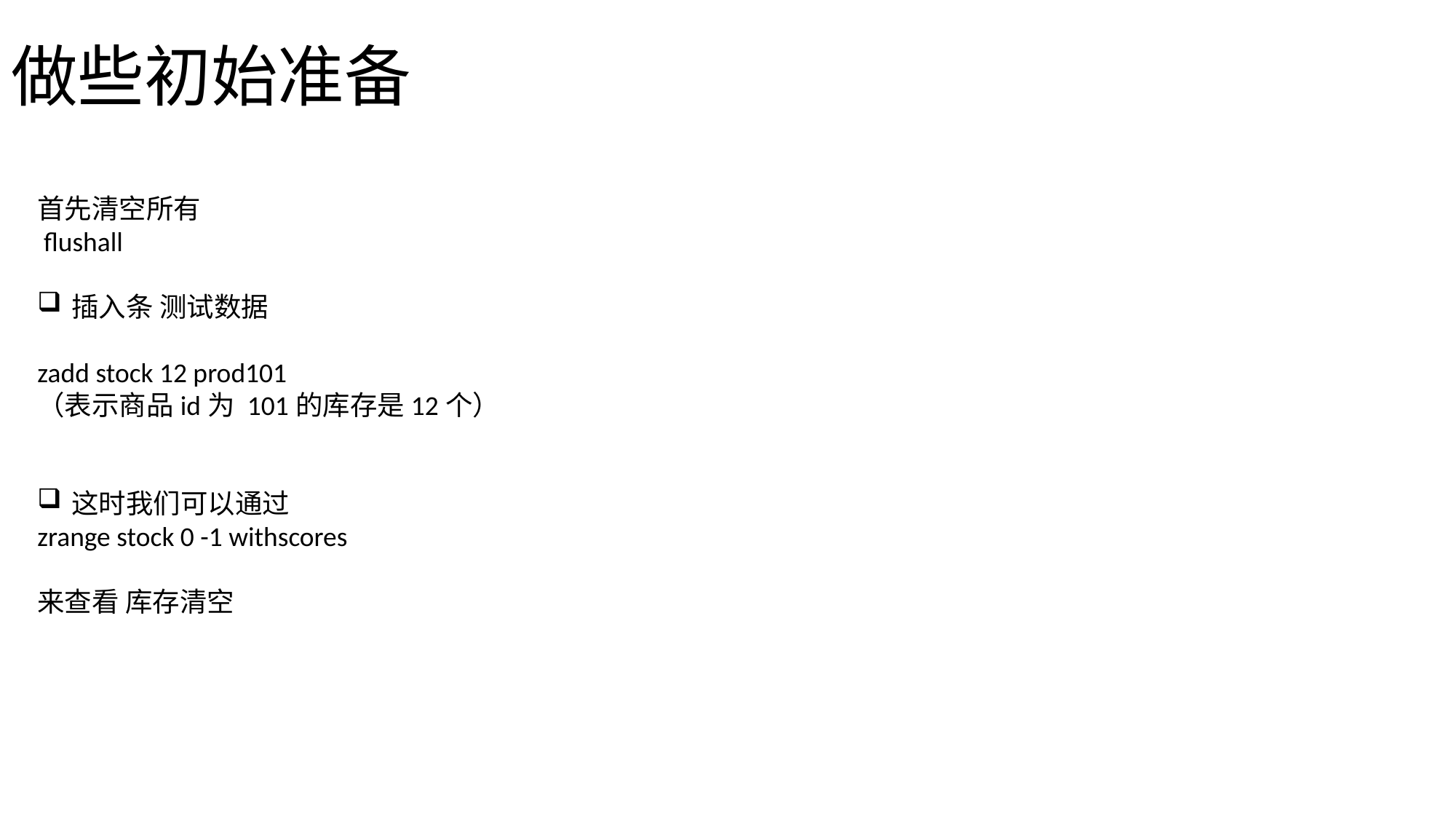

# 做些初始准备
首先清空所有
 flushall

插入条 测试数据

zadd stock 12 prod101
（表示商品id为 101的库存是12个）

这时我们可以通过
zrange stock 0 -1 withscores

来查看 库存清空